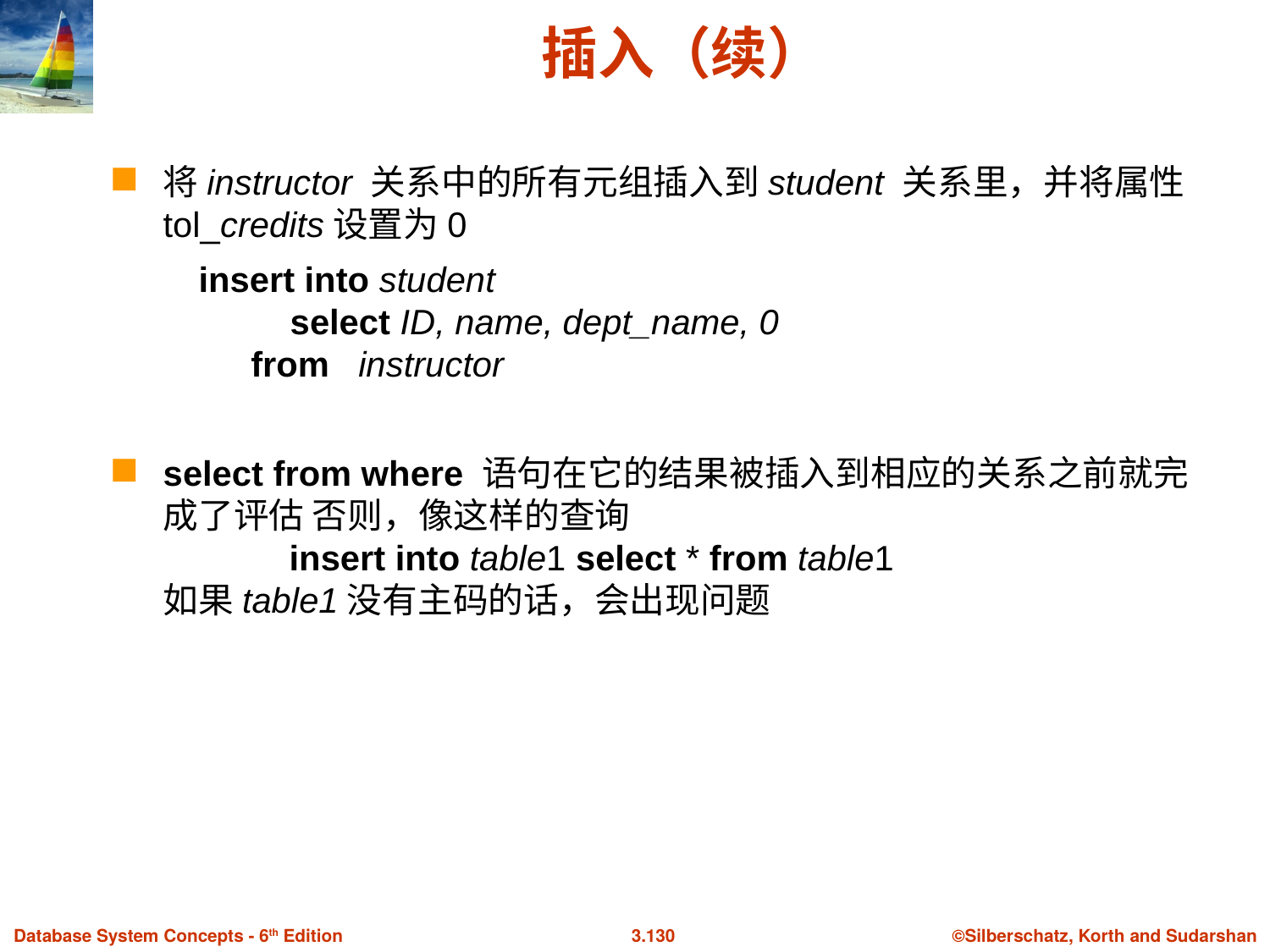

# 插入（续）
将instructor 关系中的所有元组插入到student 关系里，并将属性tol_credits设置为0
	    insert into student
	select ID, name, dept_name, 0
         from   instructor

select from where 语句在它的结果被插入到相应的关系之前就完成了评估 否则，像这样的查询
	insert into table1 select * from table1
如果table1没有主码的话，会出现问题